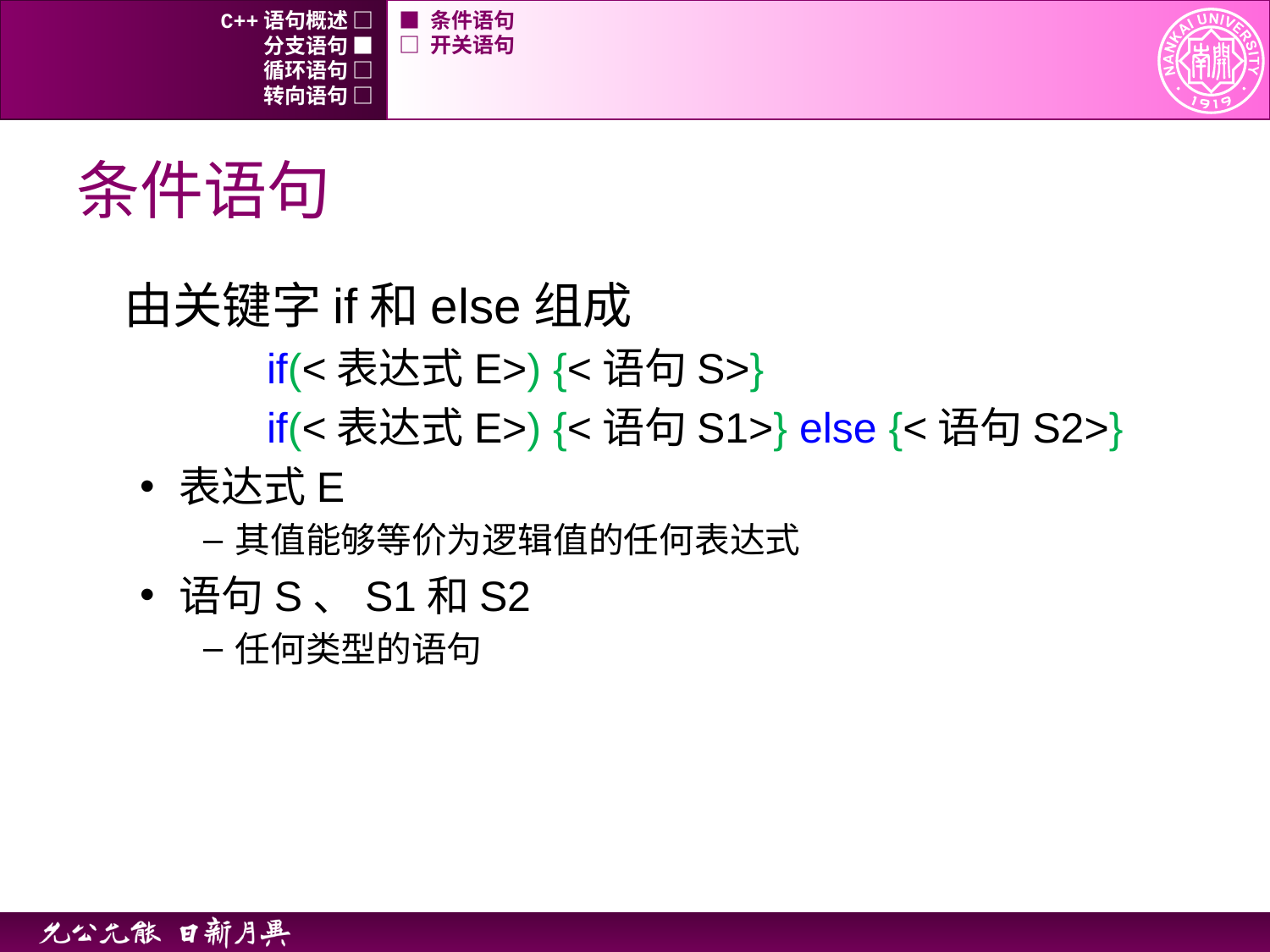

C++语句概述 □
■ 条件语句
分支语句 ■
□ 开关语句
循环语句 □

转向语句 □

# 条件语句
由关键字if和else组成
	if(<表达式E>) {<语句S>}
	if(<表达式E>) {<语句S1>} else {<语句S2>}
表达式E
其值能够等价为逻辑值的任何表达式
语句S、S1和S2
任何类型的语句